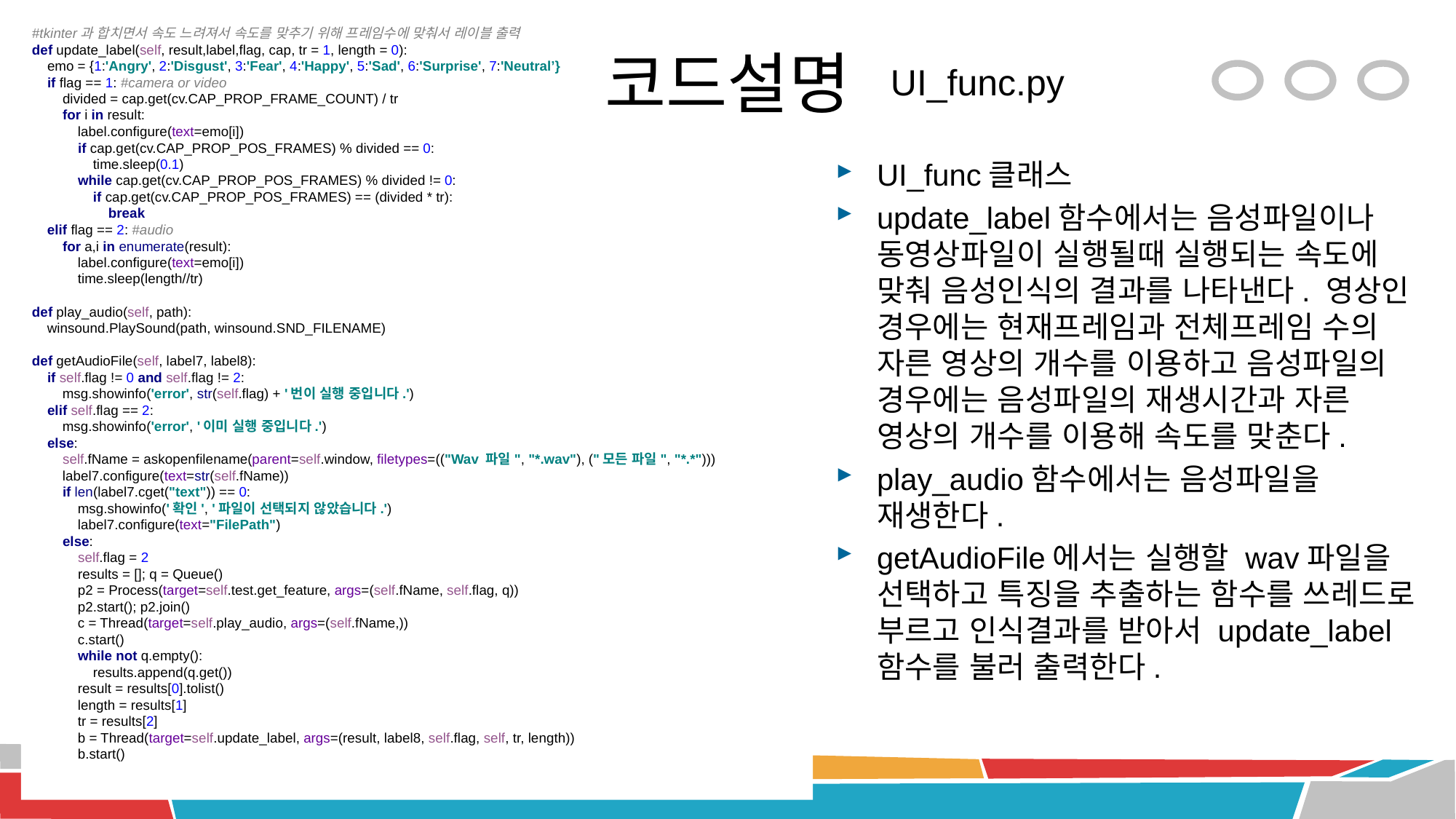

# 코드설명
#tkinter과 합치면서 속도 느려져서 속도를 맞추기 위해 프레임수에 맞춰서 레이블 출력
def update_label(self, result,label,flag, cap, tr = 1, length = 0):
    emo = {1:'Angry', 2:'Disgust', 3:'Fear', 4:'Happy', 5:'Sad', 6:'Surprise', 7:'Neutral’}
    if flag == 1: #camera or video
        divided = cap.get(cv.CAP_PROP_FRAME_COUNT) / tr
        for i in result:
            label.configure(text=emo[i])
            if cap.get(cv.CAP_PROP_POS_FRAMES) % divided == 0:
                time.sleep(0.1)
            while cap.get(cv.CAP_PROP_POS_FRAMES) % divided != 0:
                if cap.get(cv.CAP_PROP_POS_FRAMES) == (divided * tr):
                    break
    elif flag == 2: #audio
        for a,i in enumerate(result):
            label.configure(text=emo[i])
            time.sleep(length//tr)
def play_audio(self, path):
    winsound.PlaySound(path, winsound.SND_FILENAME)
def getAudioFile(self, label7, label8):
    if self.flag != 0 and self.flag != 2:
        msg.showinfo('error', str(self.flag) + '번이 실행 중입니다.')
    elif self.flag == 2:
        msg.showinfo('error', '이미 실행 중입니다.')
    else:
        self.fName = askopenfilename(parent=self.window, filetypes=(("Wav 파일", "*.wav"), ("모든 파일", "*.*")))
        label7.configure(text=str(self.fName))
        if len(label7.cget("text")) == 0:
            msg.showinfo('확인', '파일이 선택되지 않았습니다.')
            label7.configure(text="FilePath")
        else:
            self.flag = 2
            results = []; q = Queue()
            p2 = Process(target=self.test.get_feature, args=(self.fName, self.flag, q))
            p2.start(); p2.join()
            c = Thread(target=self.play_audio, args=(self.fName,))
            c.start()
            while not q.empty():
                results.append(q.get())
            result = results[0].tolist()
            length = results[1]
            tr = results[2]
            b = Thread(target=self.update_label, args=(result, label8, self.flag, self, tr, length))
            b.start()
UI_func.py
UI_func클래스
update_label함수에서는 음성파일이나 동영상파일이 실행될때 실행되는 속도에 맞춰 음성인식의 결과를 나타낸다. 영상인 경우에는 현재프레임과 전체프레임 수의 자른 영상의 개수를 이용하고 음성파일의 경우에는 음성파일의 재생시간과 자른 영상의 개수를 이용해 속도를 맞춘다.
play_audio함수에서는 음성파일을 재생한다.
getAudioFile에서는 실행할 wav파일을 선택하고 특징을 추출하는 함수를 쓰레드로 부르고 인식결과를 받아서 update_label함수를 불러 출력한다.